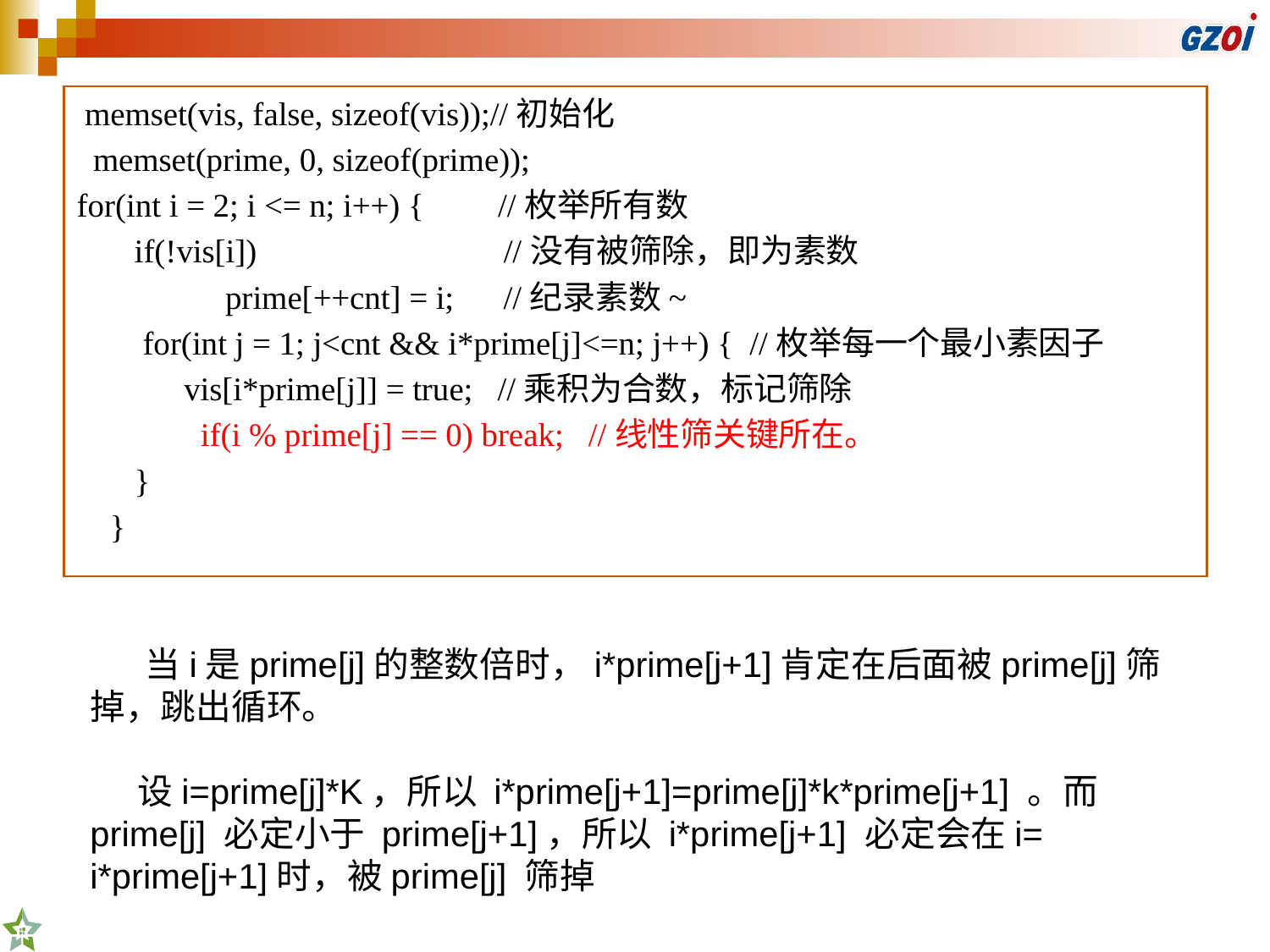

memset(vis, false, sizeof(vis));//初始化
  memset(prime, 0, sizeof(prime));
for(int i = 2; i <= n; i++) {         //枚举所有数
       if(!vis[i])                              //没有被筛除，即为素数
                  prime[++cnt] = i;      //纪录素数~
        for(int j = 1; j<cnt && i*prime[j]<=n; j++) {  //枚举每一个最小素因子
             vis[i*prime[j]] = true;   //乘积为合数，标记筛除
               if(i % prime[j] == 0) break;   //线性筛关键所在。
       }
    }
      当i是prime[j]的整数倍时，i*prime[j+1]肯定在后面被prime[j]筛掉，跳出循环。

     设i=prime[j]*K，所以 i*prime[j+1]=prime[j]*k*prime[j+1] 。而 prime[j] 必定小于 prime[j+1]，所以 i*prime[j+1] 必定会在i= i*prime[j+1]时，被prime[j] 筛掉